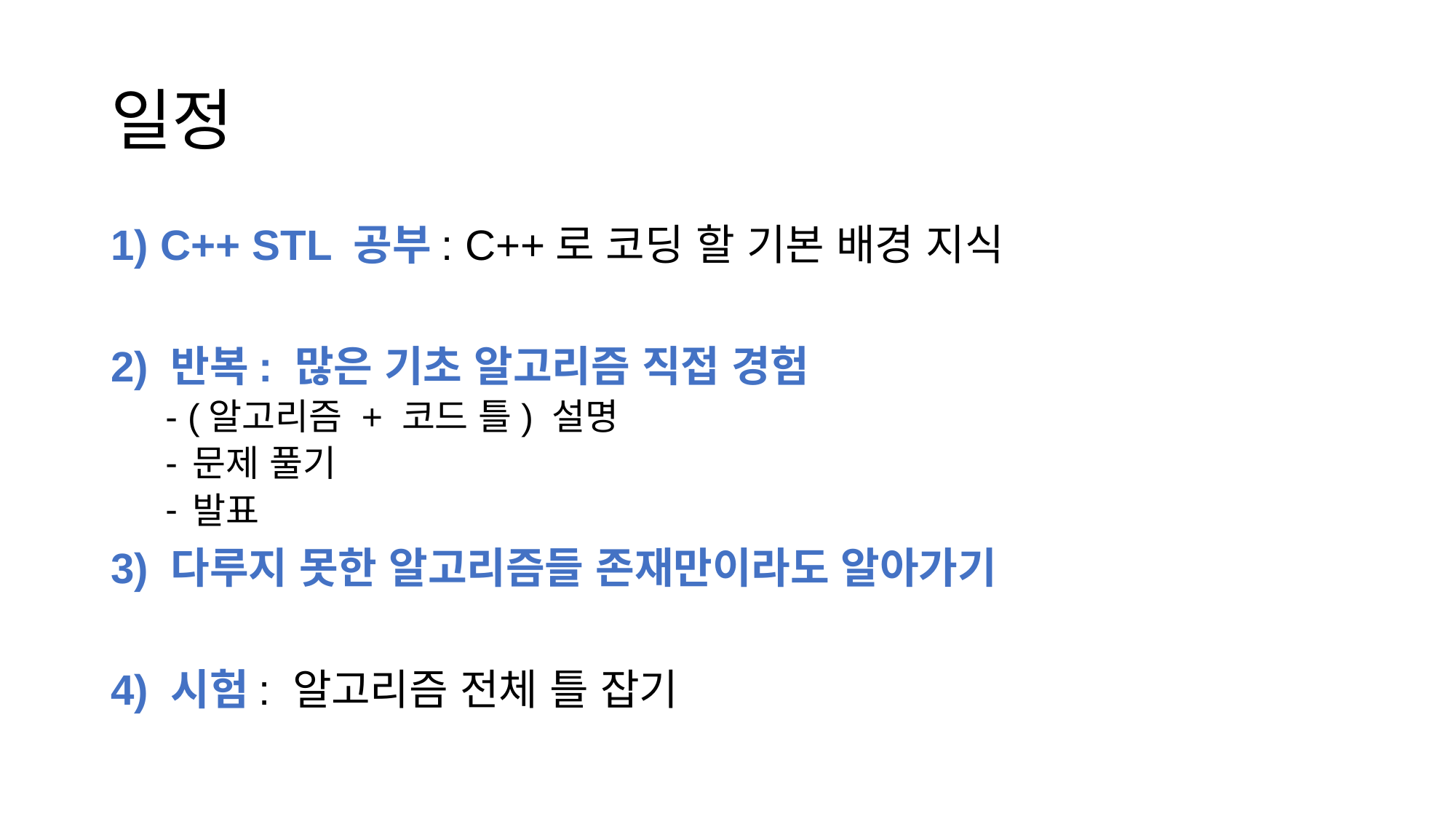

# 일정
1) C++ STL 공부: C++로 코딩 할 기본 배경 지식

2) 반복: 많은 기초 알고리즘 직접 경험
- (알고리즘 + 코드 틀) 설명
문제 풀기
발표
3) 다루지 못한 알고리즘들 존재만이라도 알아가기

4) 시험: 알고리즘 전체 틀 잡기